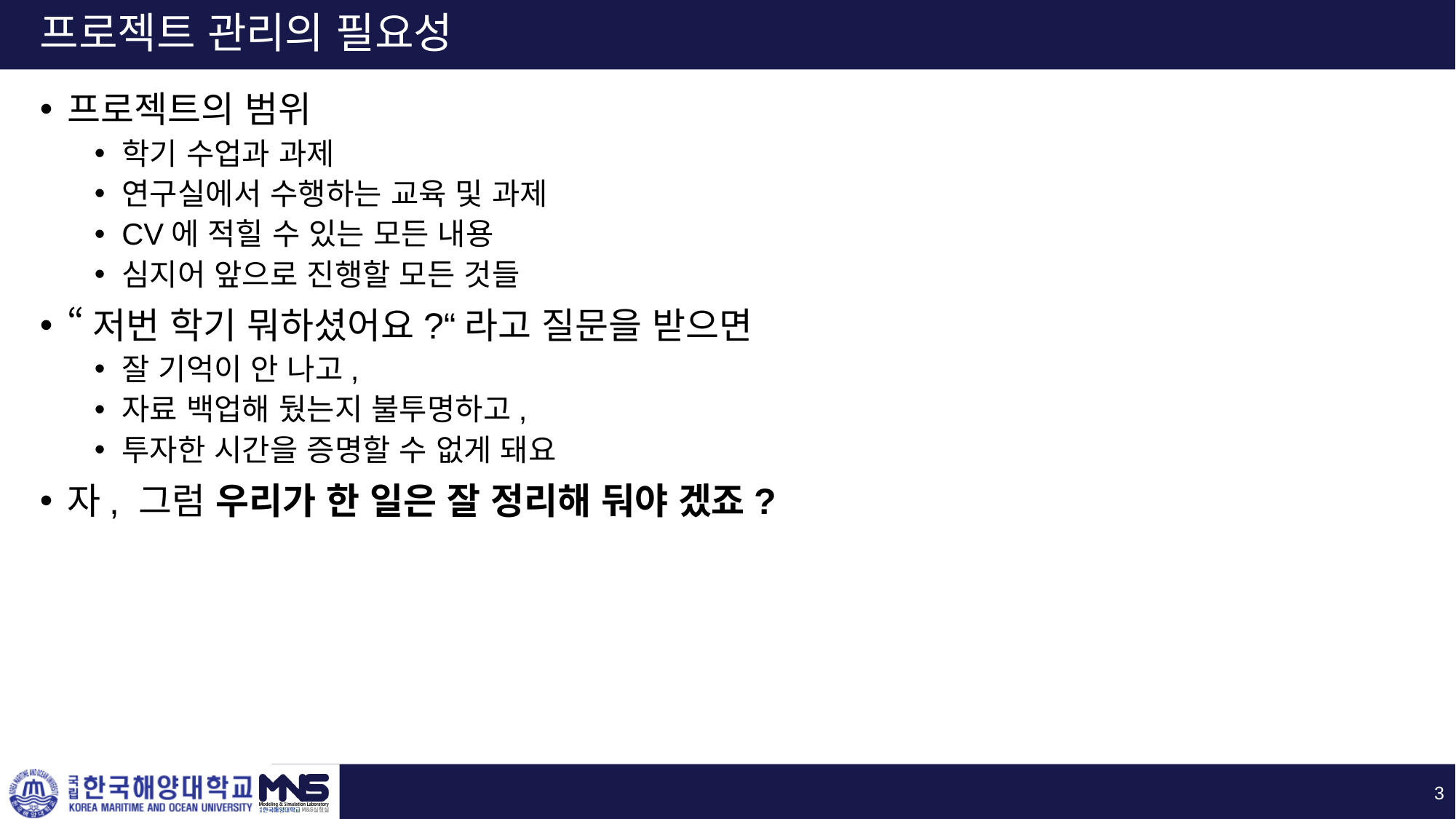

# 프로젝트 관리의 필요성
프로젝트의 범위
학기 수업과 과제
연구실에서 수행하는 교육 및 과제
CV에 적힐 수 있는 모든 내용
심지어 앞으로 진행할 모든 것들
“저번 학기 뭐하셨어요?“라고 질문을 받으면
잘 기억이 안 나고,
자료 백업해 뒀는지 불투명하고,
투자한 시간을 증명할 수 없게 돼요
자, 그럼 우리가 한 일은 잘 정리해 둬야 겠죠?
3